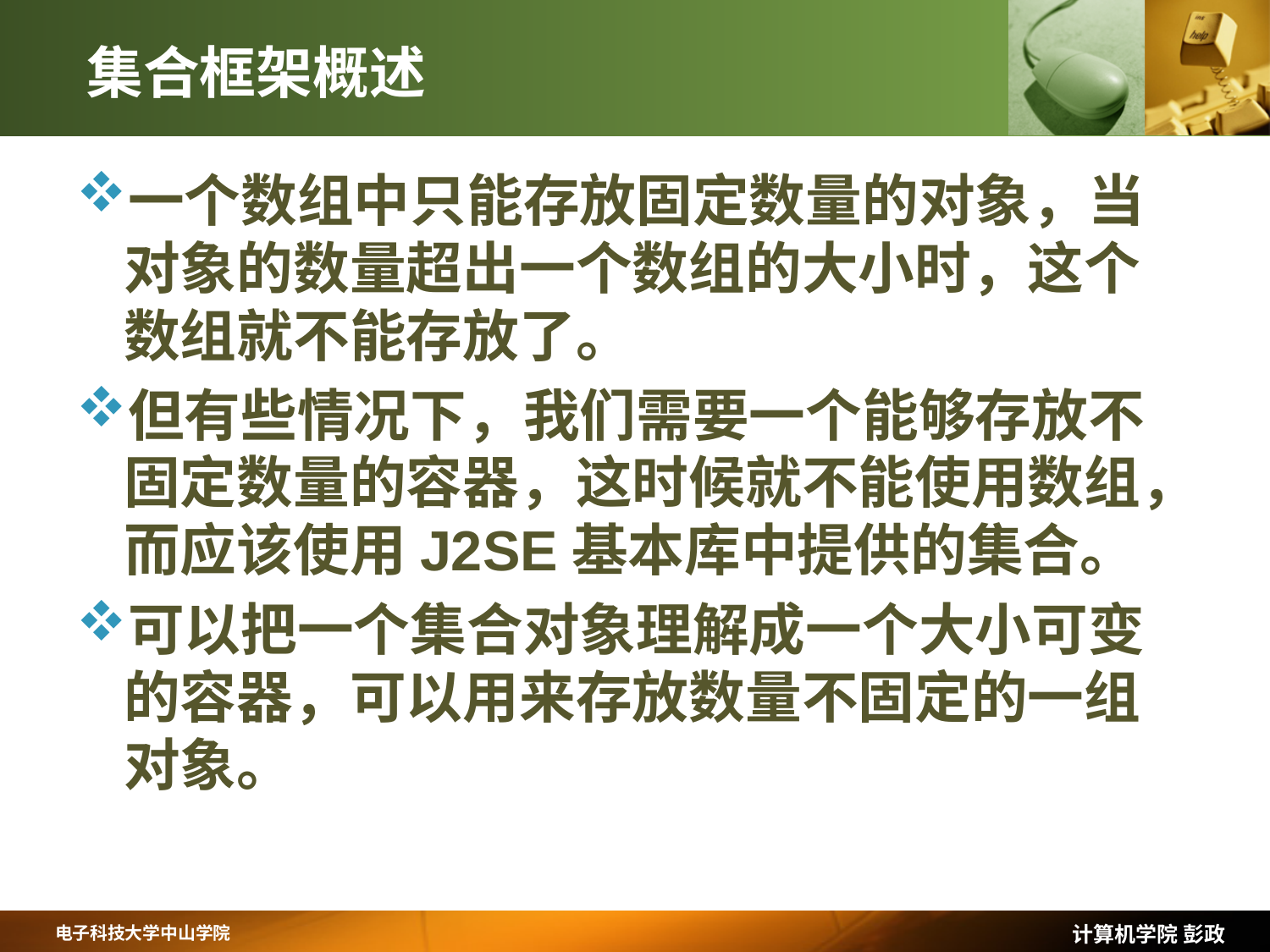

# 集合框架概述
一个数组中只能存放固定数量的对象，当对象的数量超出一个数组的大小时，这个数组就不能存放了。
但有些情况下，我们需要一个能够存放不固定数量的容器，这时候就不能使用数组，而应该使用J2SE基本库中提供的集合。
可以把一个集合对象理解成一个大小可变的容器，可以用来存放数量不固定的一组对象。
计算机学院 彭政
电子科技大学中山学院